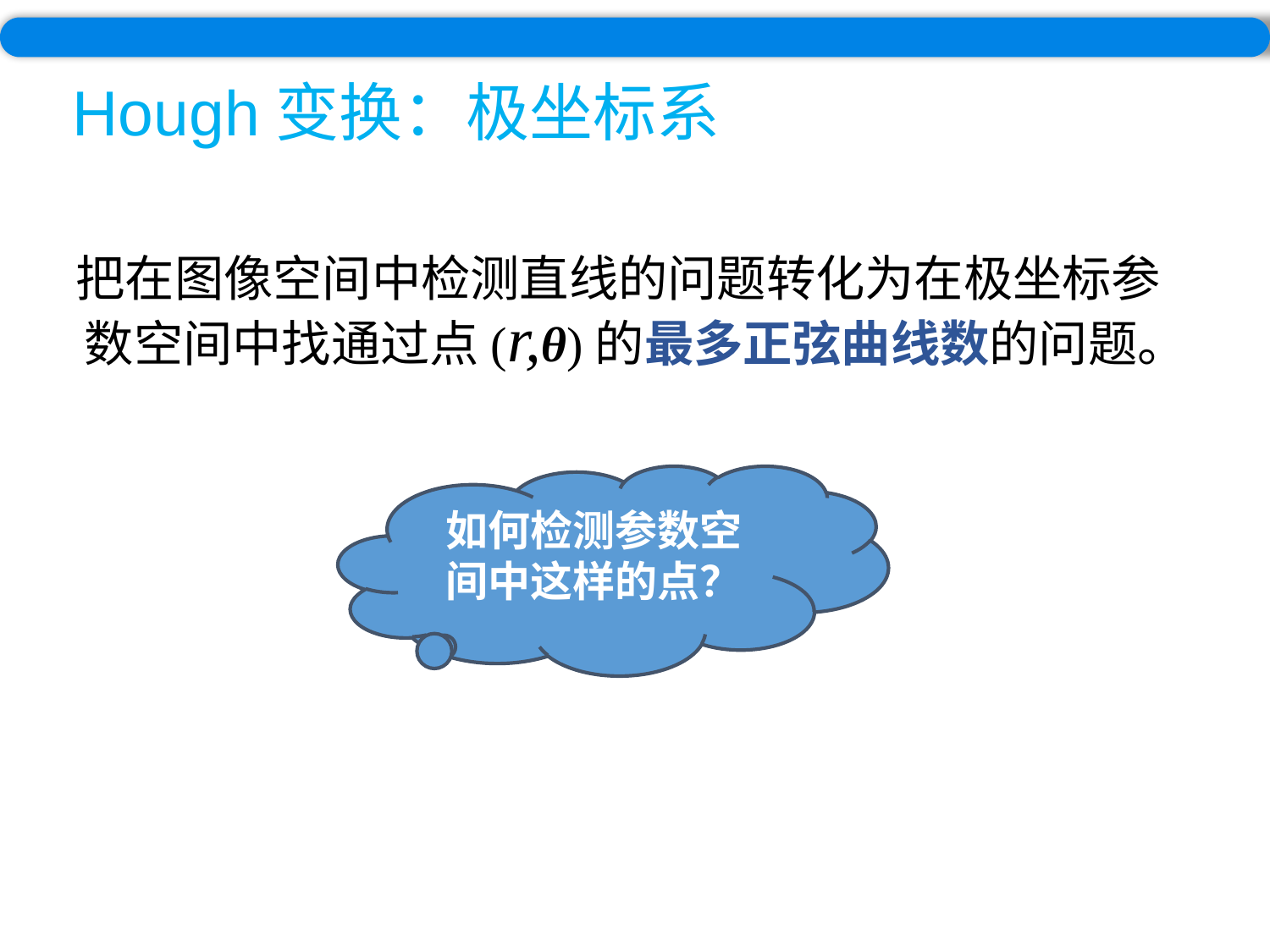

Hough变换：极坐标系
 把在图像空间中检测直线的问题转化为在极坐标参数空间中找通过点(r,θ)的最多正弦曲线数的问题。

如何检测参数空间中这样的点？